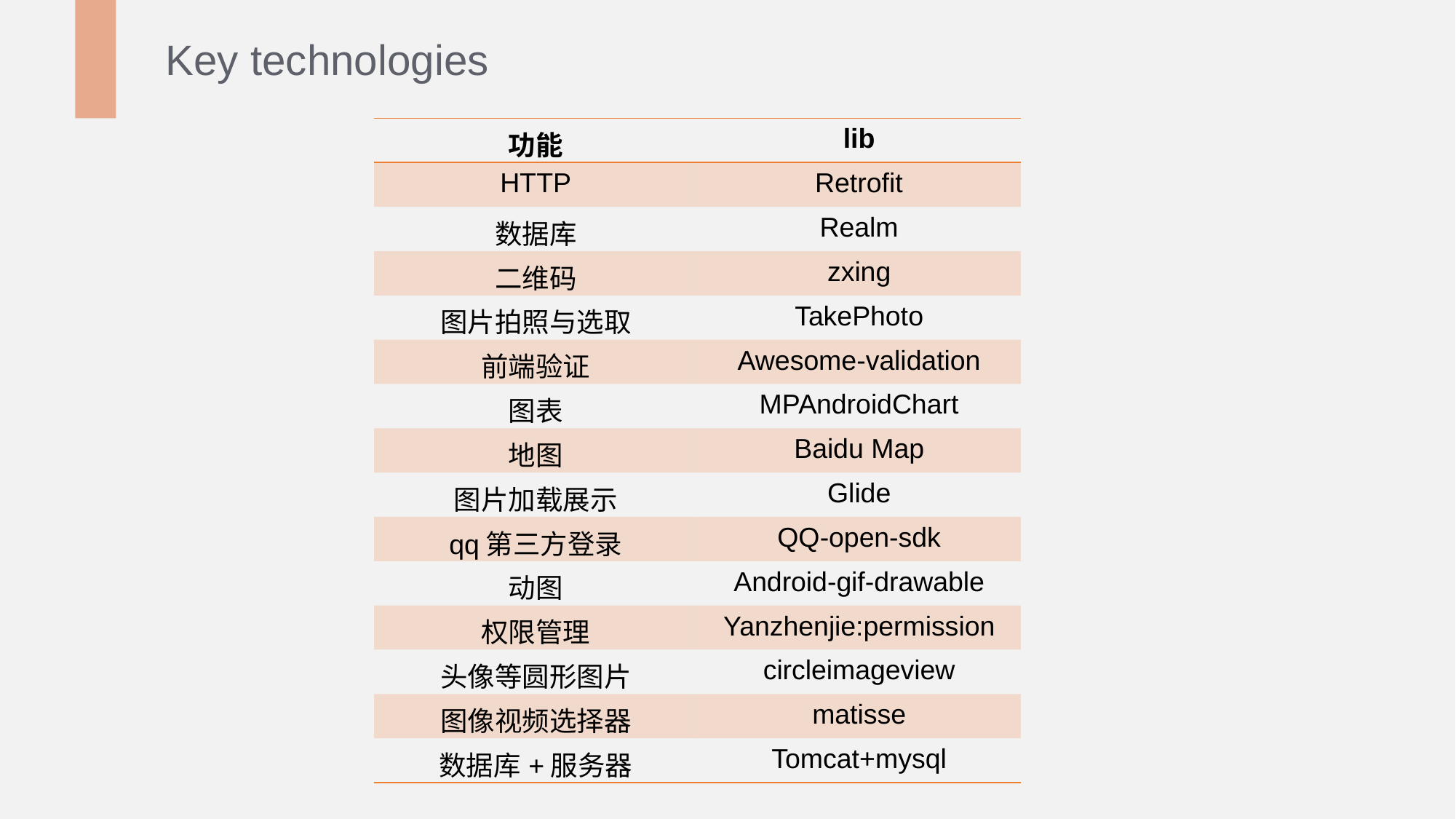

Key technologies

| 功能 | lib |
| --- | --- |
| HTTP | Retrofit |
| 数据库 | Realm |
| 二维码 | zxing |
| 图片拍照与选取 | TakePhoto |
| 前端验证 | Awesome-validation |
| 图表 | MPAndroidChart |
| 地图 | Baidu Map |
| 图片加载展示 | Glide |
| qq第三方登录 | QQ-open-sdk |
| 动图 | Android-gif-drawable |
| 权限管理 | Yanzhenjie:permission |
| 头像等圆形图片 | circleimageview |
| 图像视频选择器 | matisse |
| 数据库+服务器 | Tomcat+mysql |